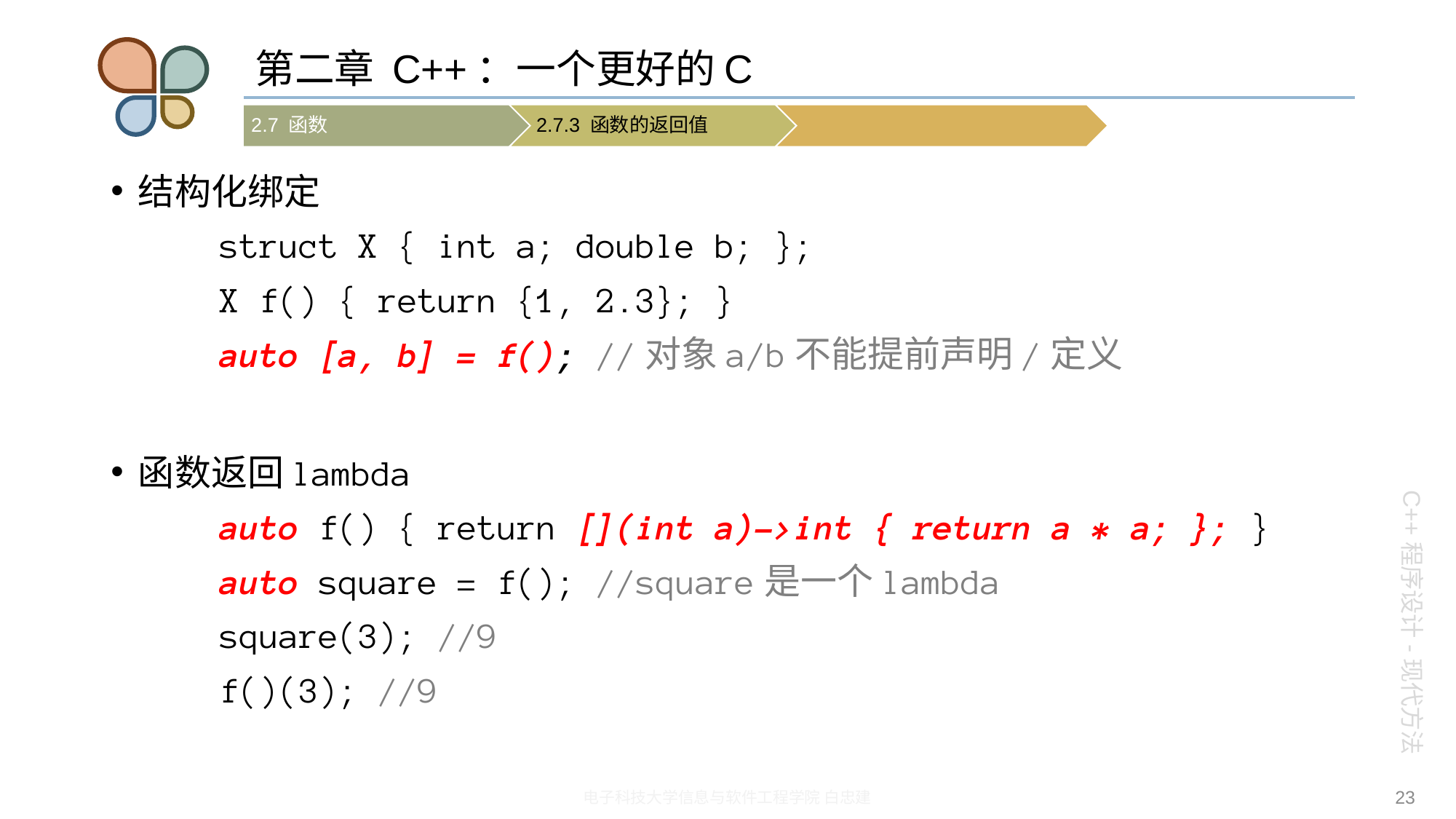

# 第二章 C++：一个更好的C
2.7 函数
2.7.3 函数的返回值

结构化绑定
	struct X { int a; double b; };
	X f() { return {1, 2.3}; }
	auto [a, b] = f(); //对象a/b不能提前声明/定义

函数返回lambda
	auto f() { return [](int a)->int { return a * a; }; }
	auto square = f(); //square是一个lambda
	square(3); //9
	f()(3); //9
23